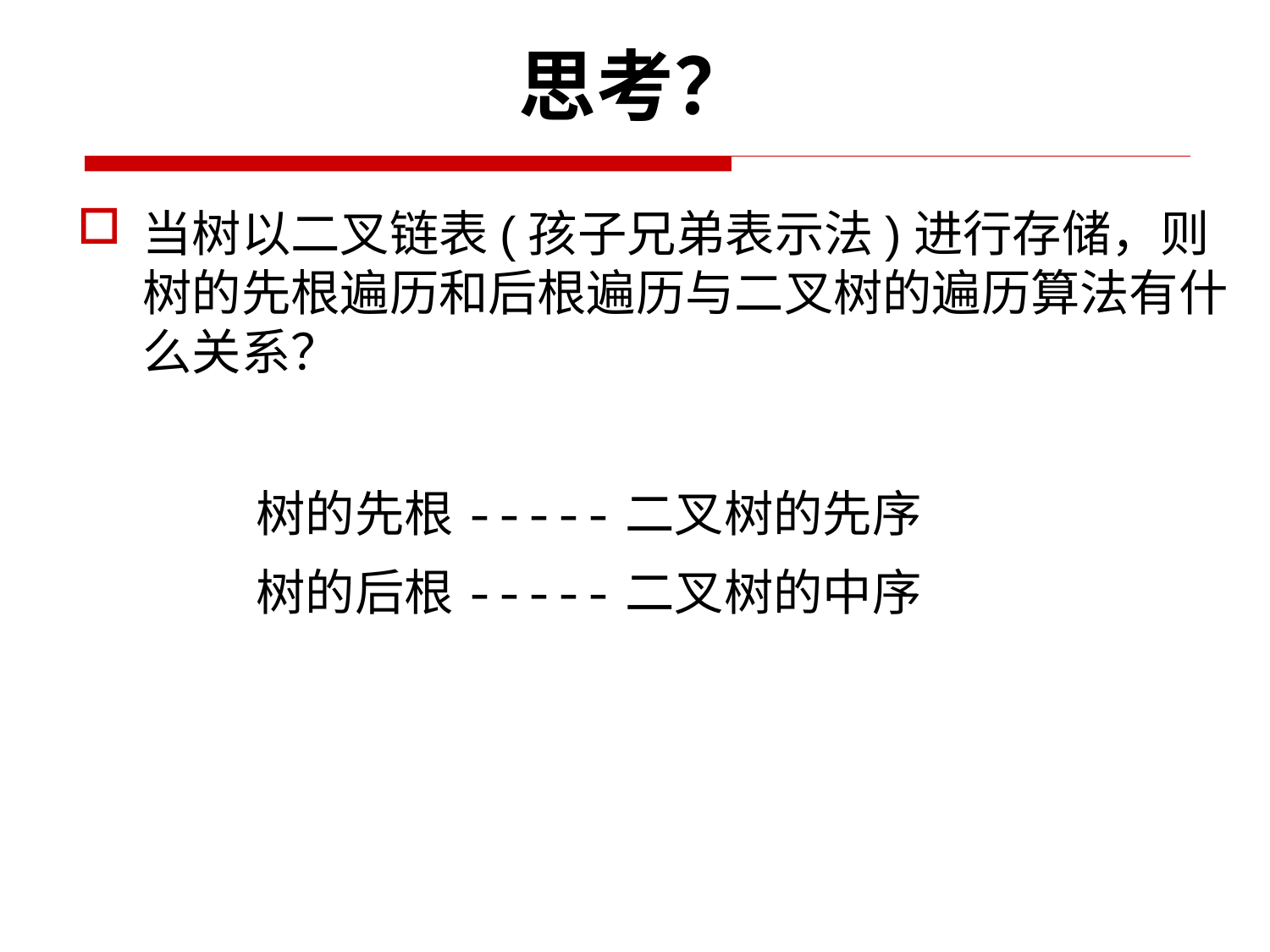

# 思考？
当树以二叉链表(孩子兄弟表示法)进行存储，则树的先根遍历和后根遍历与二叉树的遍历算法有什么关系？
树的先根-----二叉树的先序
树的后根-----二叉树的中序